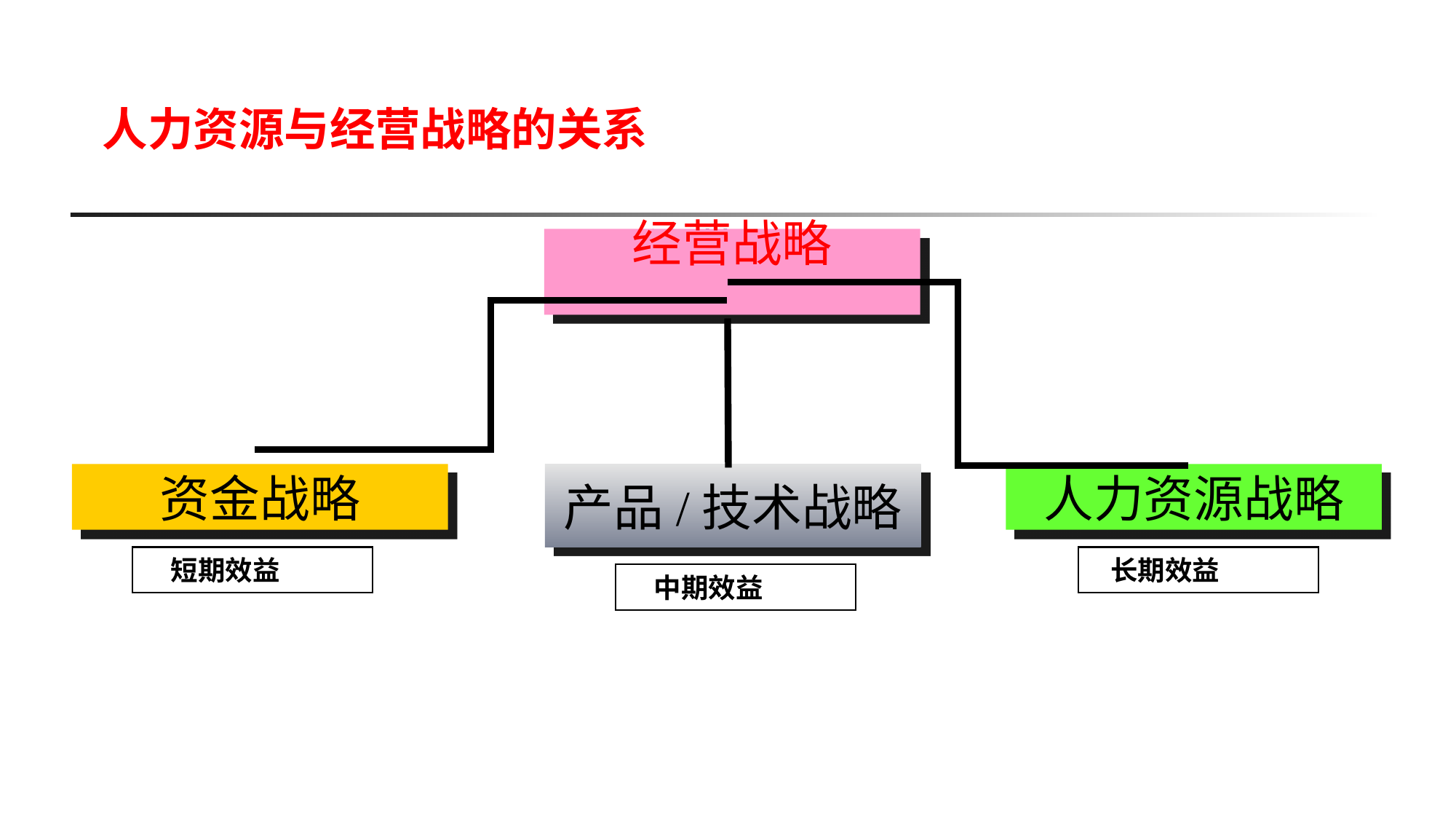

人力资源与经营战略的关系
经营战略

资金战略

产品/技术战略

人力资源战略
   短期效益
  长期效益
   中期效益

3